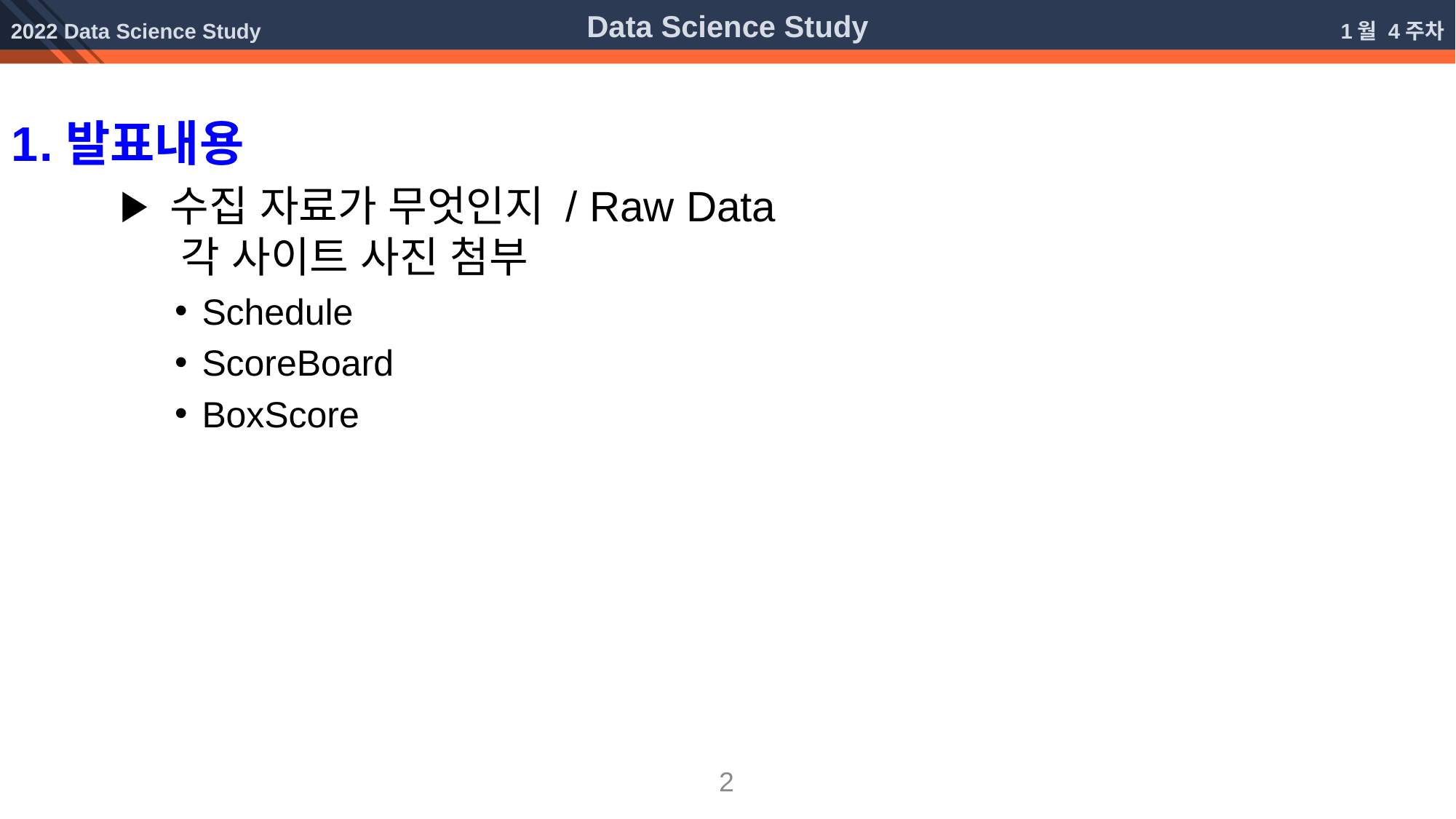

발표내용
 수집 자료가 무엇인지 / Raw Data
  각 사이트 사진 첨부
Schedule
ScoreBoard
BoxScore
2